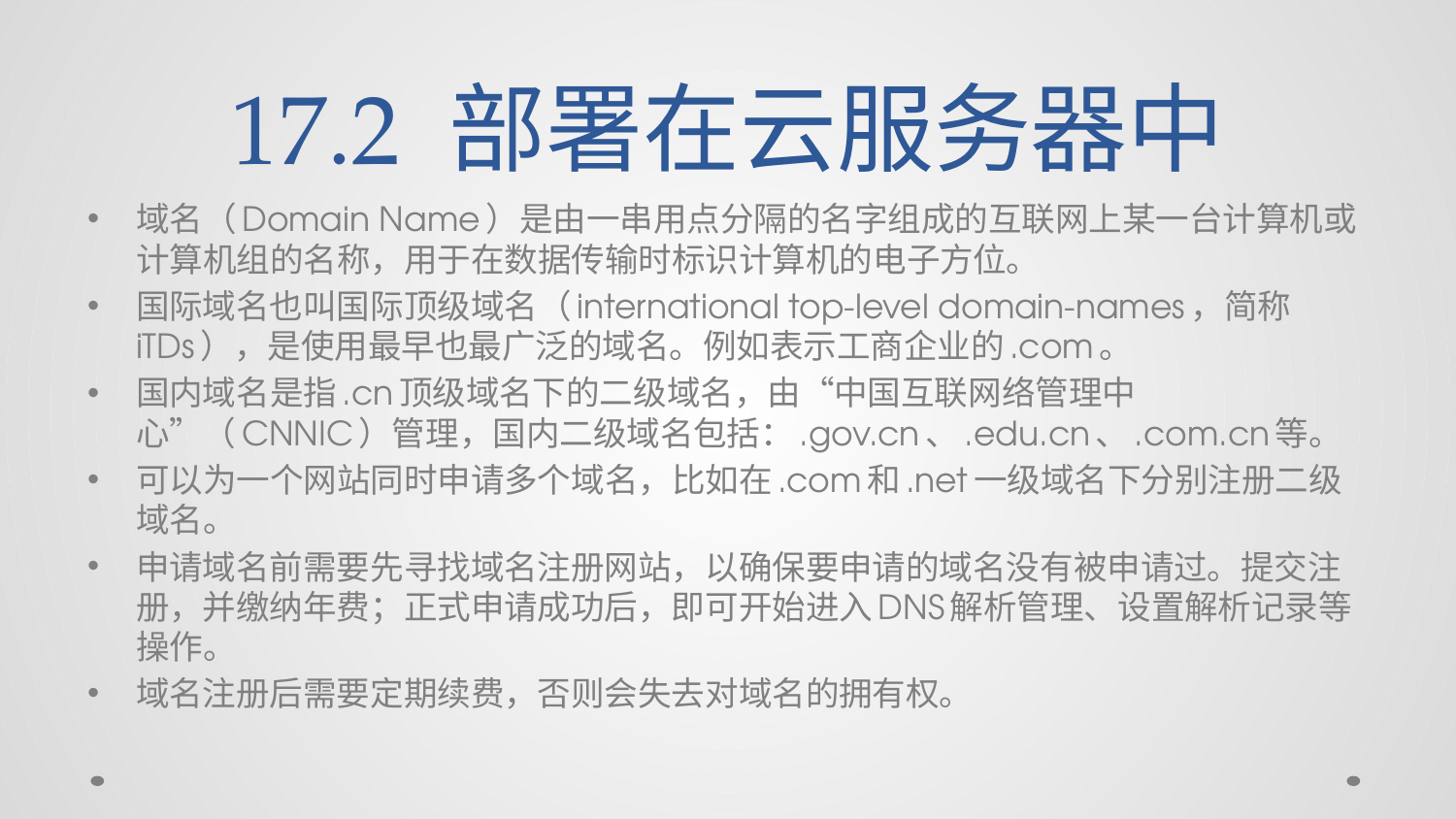

# 17.2 部署在云服务器中
域名（Domain Name）是由一串用点分隔的名字组成的互联网上某一台计算机或计算机组的名称，用于在数据传输时标识计算机的电子方位。
国际域名也叫国际顶级域名（international top-level domain-names，简称iTDs），是使用最早也最广泛的域名。例如表示工商企业的.com。
国内域名是指.cn顶级域名下的二级域名，由“中国互联网络管理中心”（CNNIC）管理，国内二级域名包括：.gov.cn、.edu.cn、.com.cn等。
可以为一个网站同时申请多个域名，比如在.com和.net一级域名下分别注册二级域名。
申请域名前需要先寻找域名注册网站，以确保要申请的域名没有被申请过。提交注册，并缴纳年费；正式申请成功后，即可开始进入DNS解析管理、设置解析记录等操作。
域名注册后需要定期续费，否则会失去对域名的拥有权。